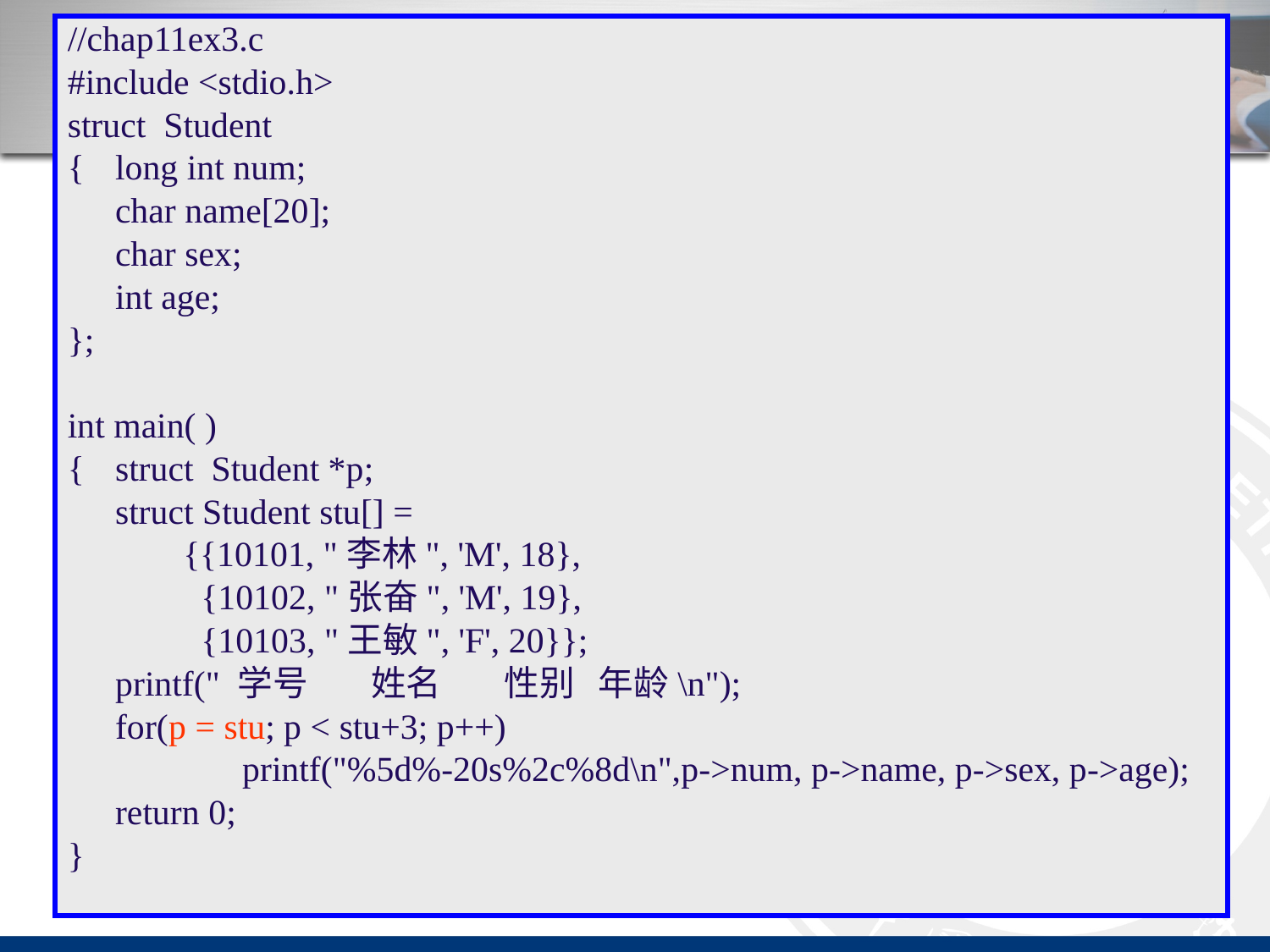

//chap11ex3.c
#include <stdio.h>
struct  Student
{	long int num;
	char name[20];
	char sex;
	int age;
};

int main( )
{	struct  Student *p;
	struct Student stu[] =
             {{10101, "李林", 'M', 18},
               {10102, "张奋", 'M', 19},
               {10103, "王敏", 'F', 20}};
	printf(" 学号        姓名        性别   年龄\n");
	for(p = stu; p < stu+3; p++)
		printf("%5d%-20s%2c%8d\n",p->num, p->name, p->sex, p->age);
   	return 0;
}
# 指向结构体数组的指针